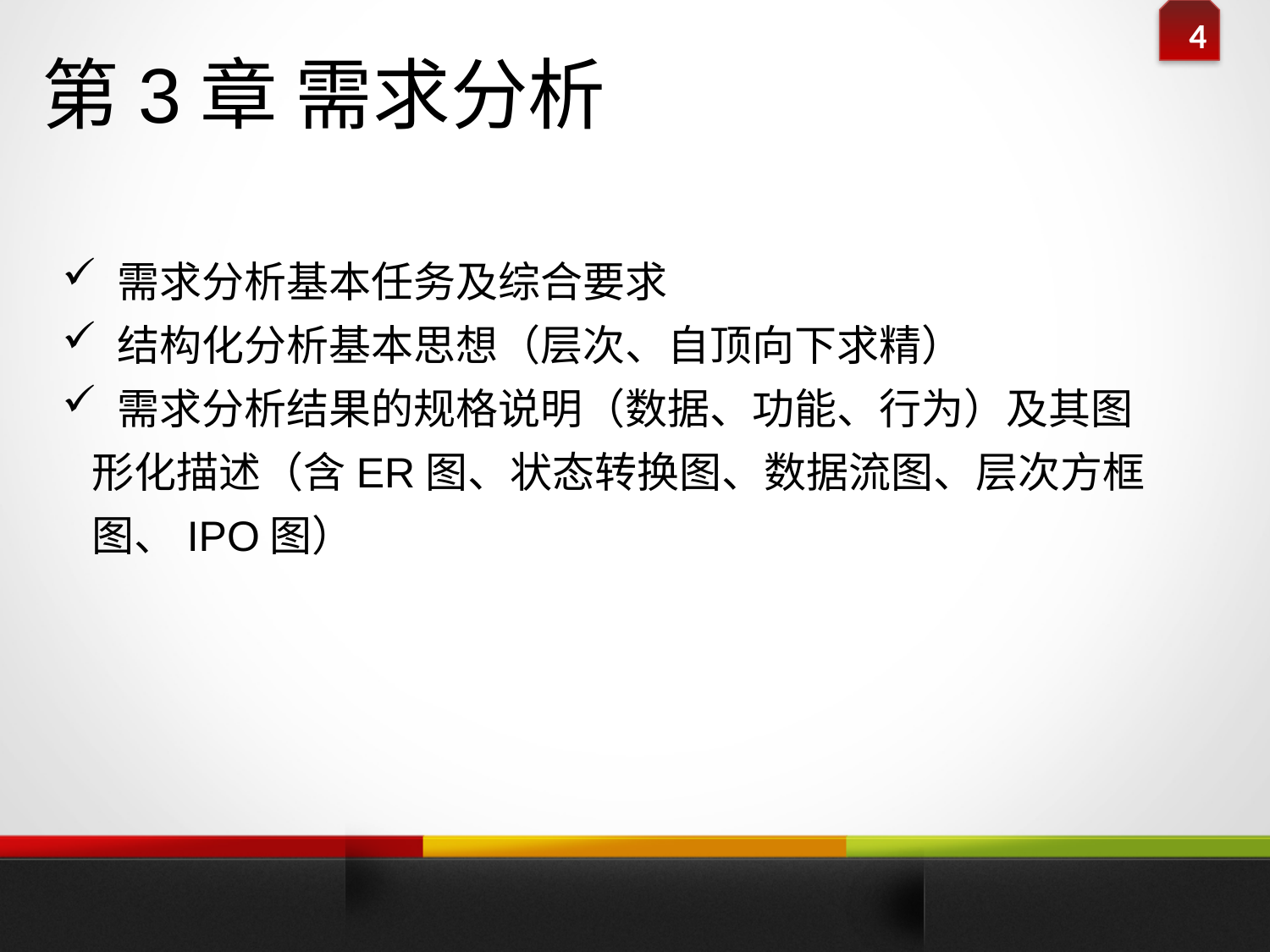

第3章 需求分析
 需求分析基本任务及综合要求
 结构化分析基本思想（层次、自顶向下求精）
 需求分析结果的规格说明（数据、功能、行为）及其图形化描述（含ER图、状态转换图、数据流图、层次方框图、IPO图）